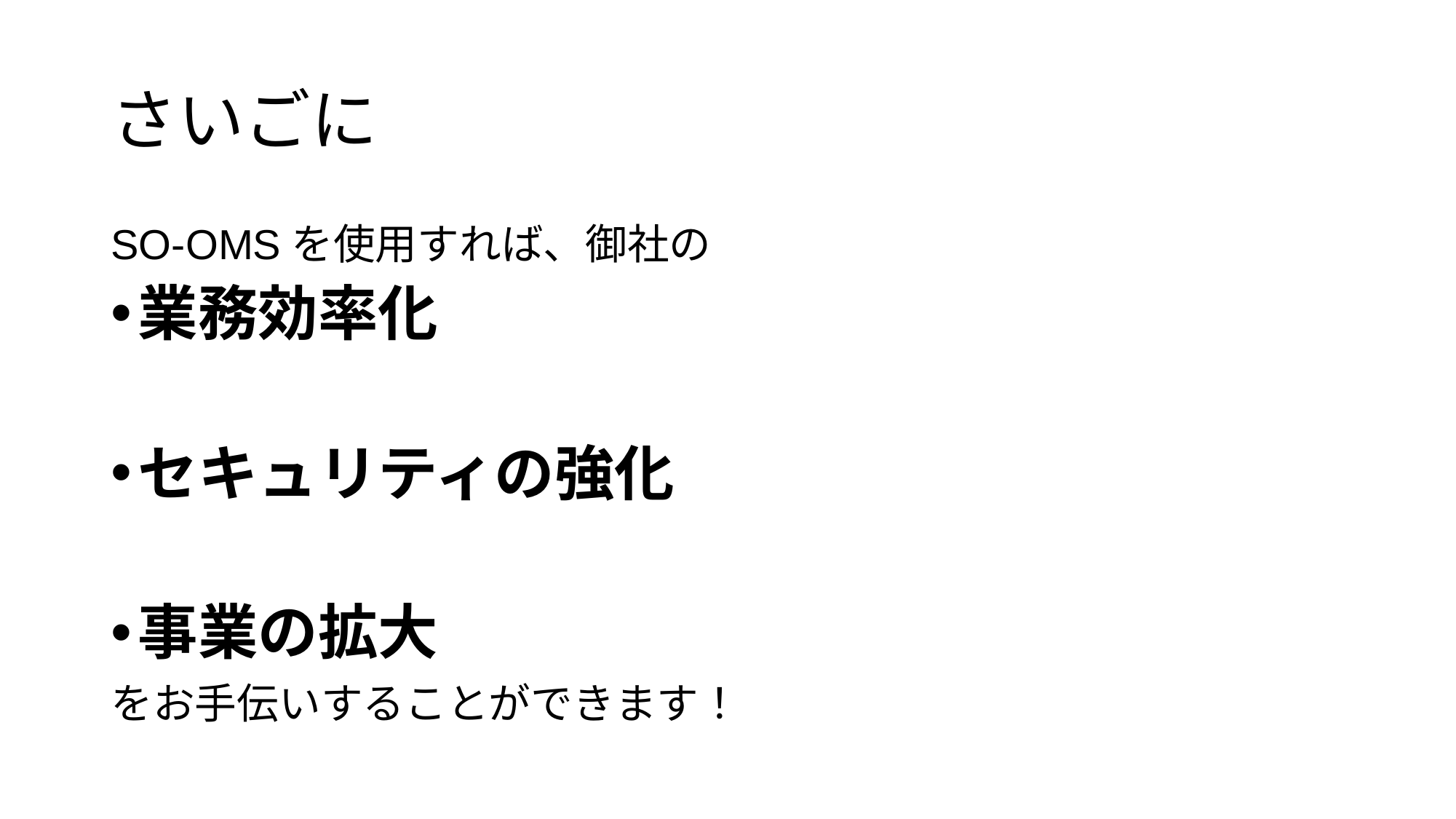

# さいごに
SO-OMSを使用すれば、御社の
業務効率化

セキュリティの強化

事業の拡大
をお手伝いすることができます！